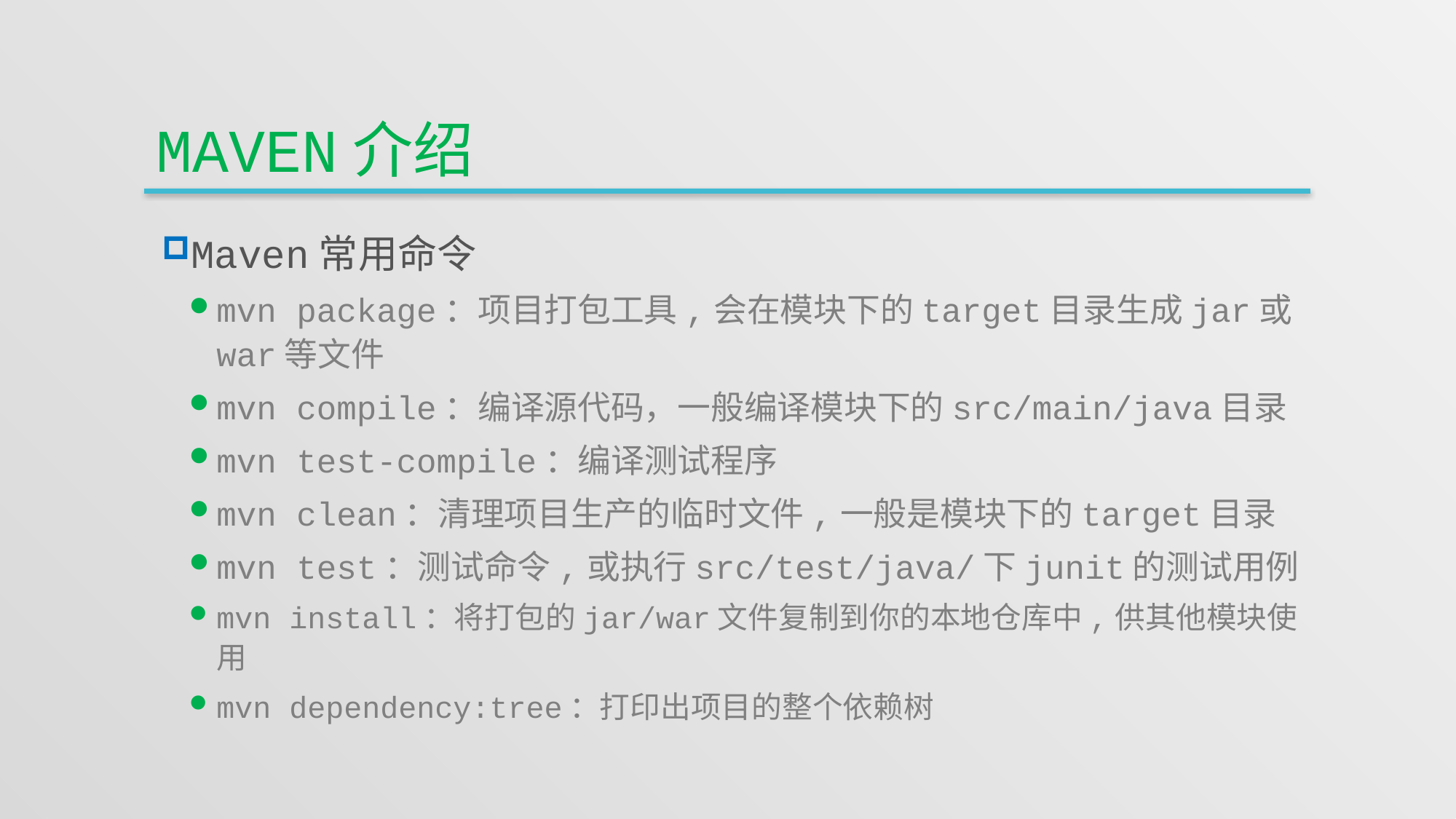

# Maven介绍
Maven常用命令
mvn package：项目打包工具,会在模块下的target目录生成jar或war等文件
mvn compile：编译源代码，一般编译模块下的src/main/java目录
mvn test-compile：编译测试程序
mvn clean：清理项目生产的临时文件,一般是模块下的target目录
mvn test：测试命令,或执行src/test/java/下junit的测试用例
mvn install：将打包的jar/war文件复制到你的本地仓库中,供其他模块使用
mvn dependency:tree：打印出项目的整个依赖树